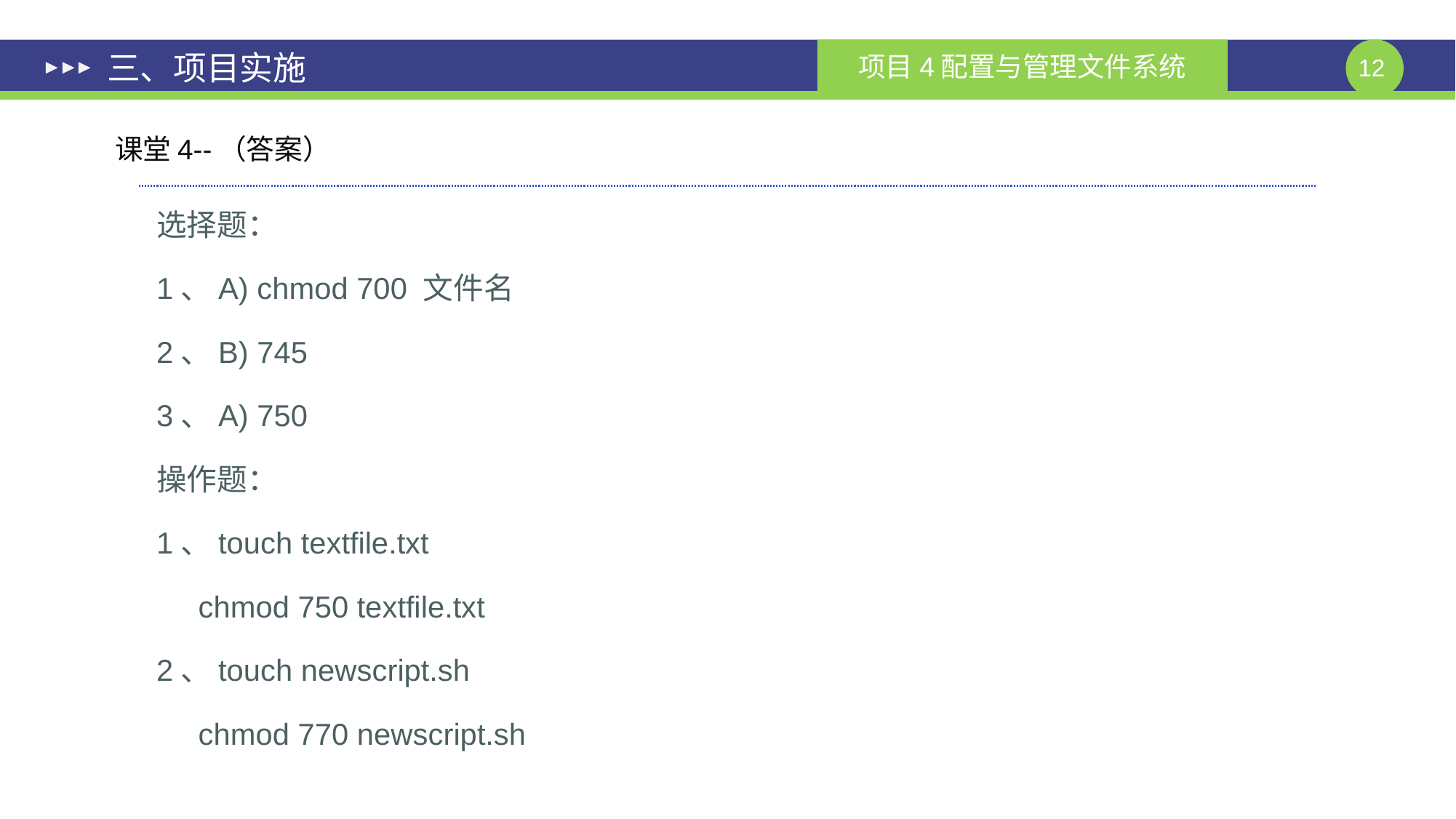

# 三、项目实施
课堂4--（答案）
选择题：
1、A) chmod 700 文件名
2、B) 745
3、A) 750
操作题：
1、touch textfile.txt
     chmod 750 textfile.txt
2、touch newscript.sh
     chmod 770 newscript.sh